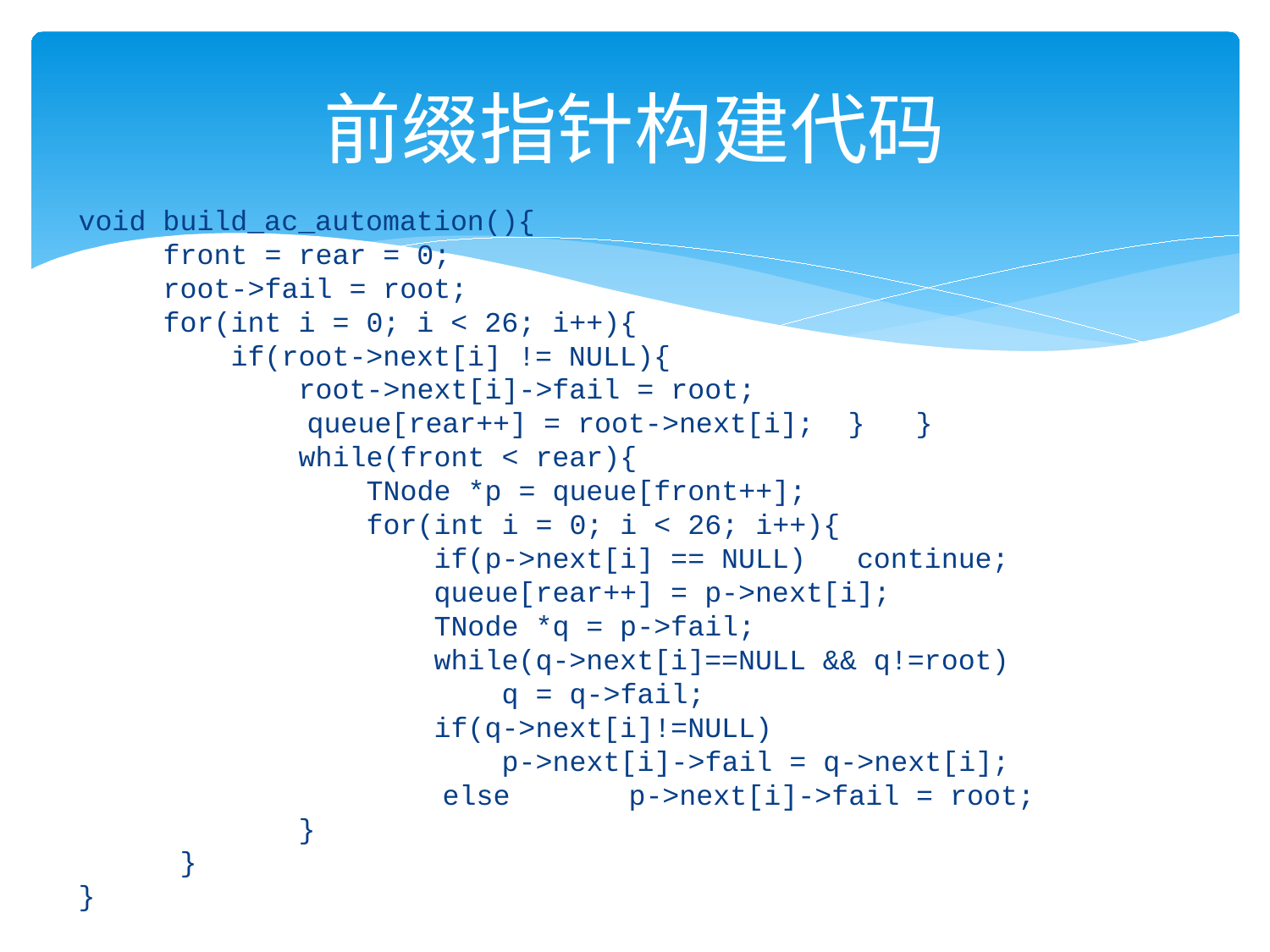

# 前缀指针构建代码
void build_ac_automation(){
     front = rear = 0;
     root->fail = root;
     for(int i = 0; i < 26; i++){
         if(root->next[i] != NULL){
             root->next[i]->fail = root;
	      queue[rear++] = root->next[i];  }   }
             while(front < rear){
                 TNode *p = queue[front++];
                 for(int i = 0; i < 26; i++){
                     if(p->next[i] == NULL)   continue;
                     queue[rear++] = p->next[i];
                     TNode *q = p->fail;
                     while(q->next[i]==NULL && q!=root)
                         q = q->fail;
                     if(q->next[i]!=NULL)
                         p->next[i]->fail = q->next[i];
	              else       p->next[i]->fail = root;
             }
      }
}